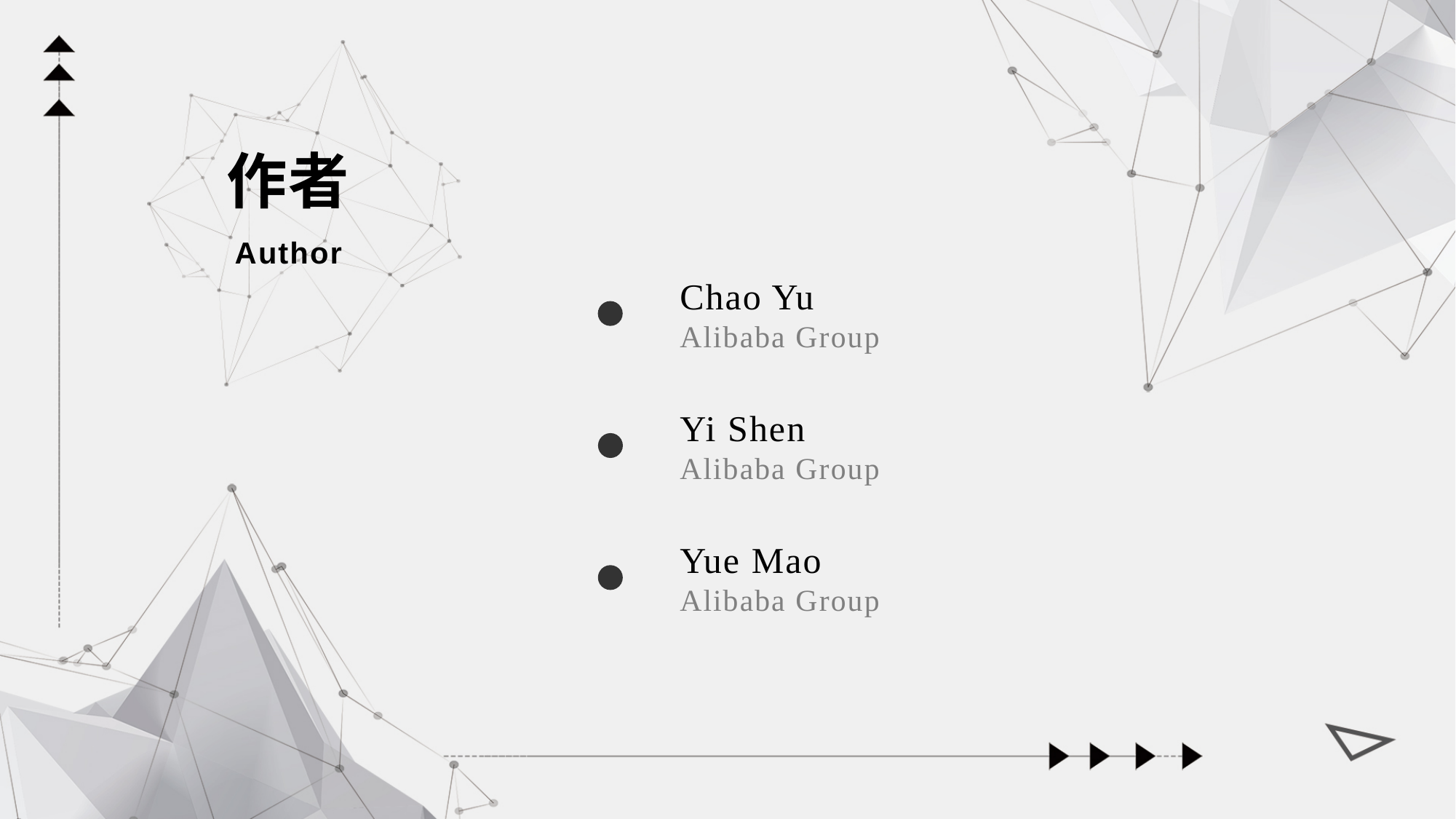

作者
Author
Chao Yu
Alibaba Group

Yi Shen
Alibaba Group

Yue Mao
Alibaba Group